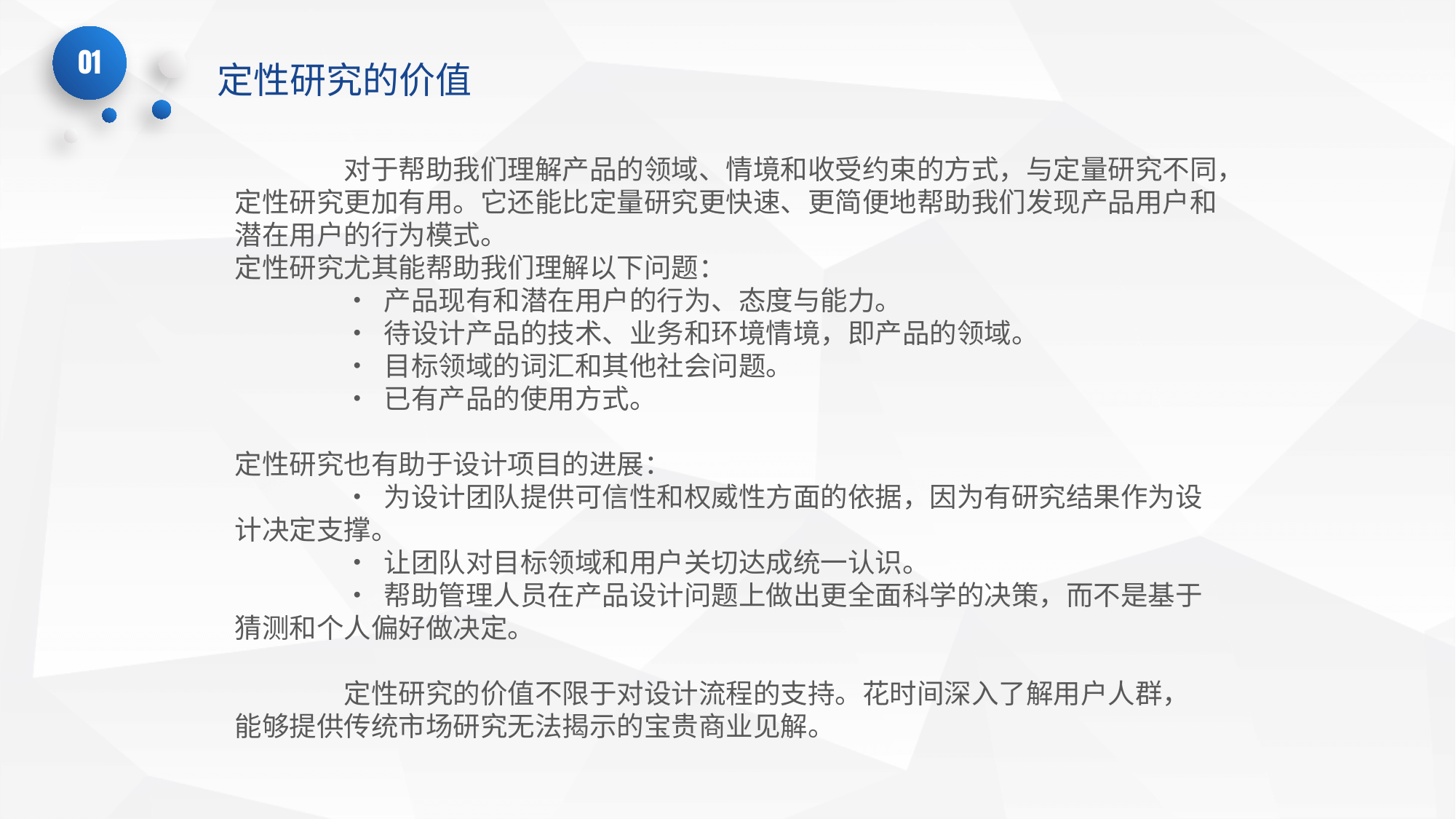

定性研究的价值
	对于帮助我们理解产品的领域、情境和收受约束的方式，与定量研究不同，定性研究更加有用。它还能比定量研究更快速、更简便地帮助我们发现产品用户和潜在用户的行为模式。
定性研究尤其能帮助我们理解以下问题：
	• 产品现有和潜在用户的行为、态度与能力。
	• 待设计产品的技术、业务和环境情境，即产品的领域。
	• 目标领域的词汇和其他社会问题。
	• 已有产品的使用方式。

定性研究也有助于设计项目的进展：
	• 为设计团队提供可信性和权威性方面的依据，因为有研究结果作为设计决定支撑。
	• 让团队对目标领域和用户关切达成统一认识。
	• 帮助管理人员在产品设计问题上做出更全面科学的决策，而不是基于猜测和个人偏好做决定。

	定性研究的价值不限于对设计流程的支持。花时间深入了解用户人群， 能够提供传统市场研究无法揭示的宝贵商业见解。